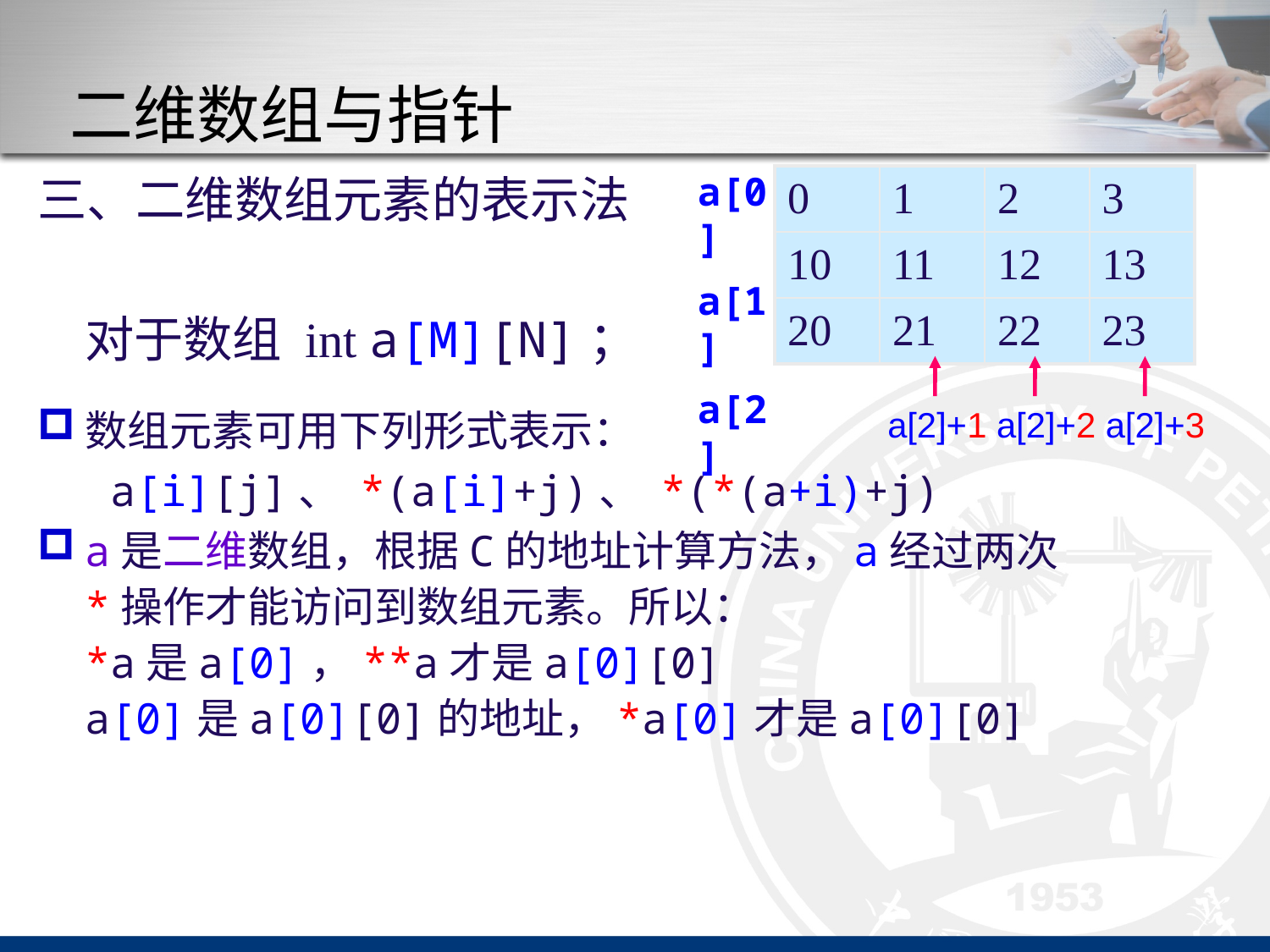

# 二维数组与指针
三、二维数组元素的表示法

	对于数组 int a[M][N]；

数组元素可用下列形式表示：
	 a[i][j]、 *(a[i]+j)、 *(*(a+i)+j)
a是二维数组，根据C的地址计算方法，a经过两次*操作才能访问到数组元素。所以：
*a是a[0]，**a才是a[0][0]
a[0]是a[0][0]的地址，*a[0]才是a[0][0]
a[0]
a[1]
a[2]
| 0 | 1 | 2 | 3 |
| --- | --- | --- | --- |
| 10 | 11 | 12 | 13 |
| 20 | 21 | 22 | 23 |

a[2]+1 a[2]+2 a[2]+3